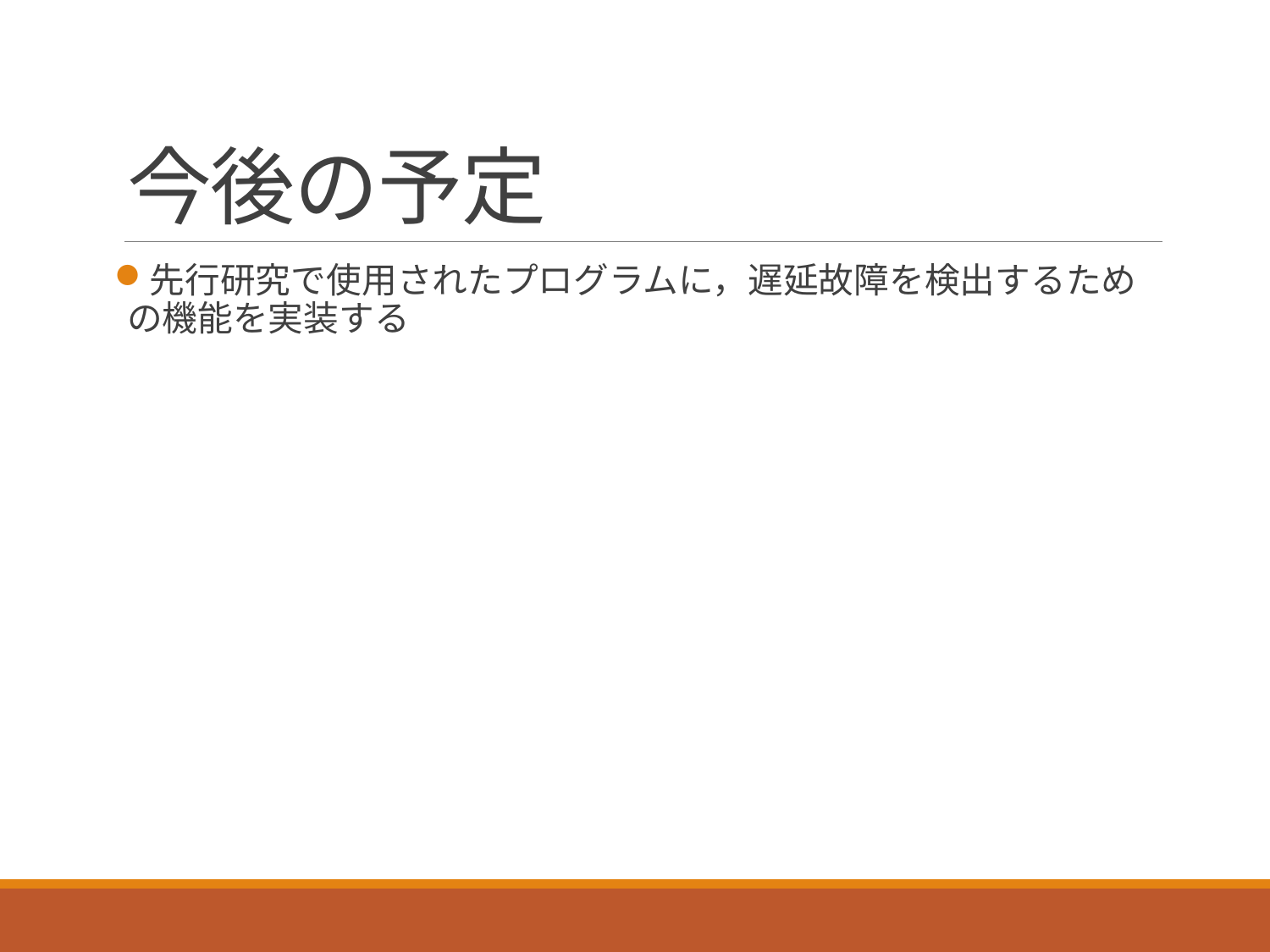

# 今後の予定
先行研究で使用されたプログラムに，遅延故障を検出するための機能を実装する